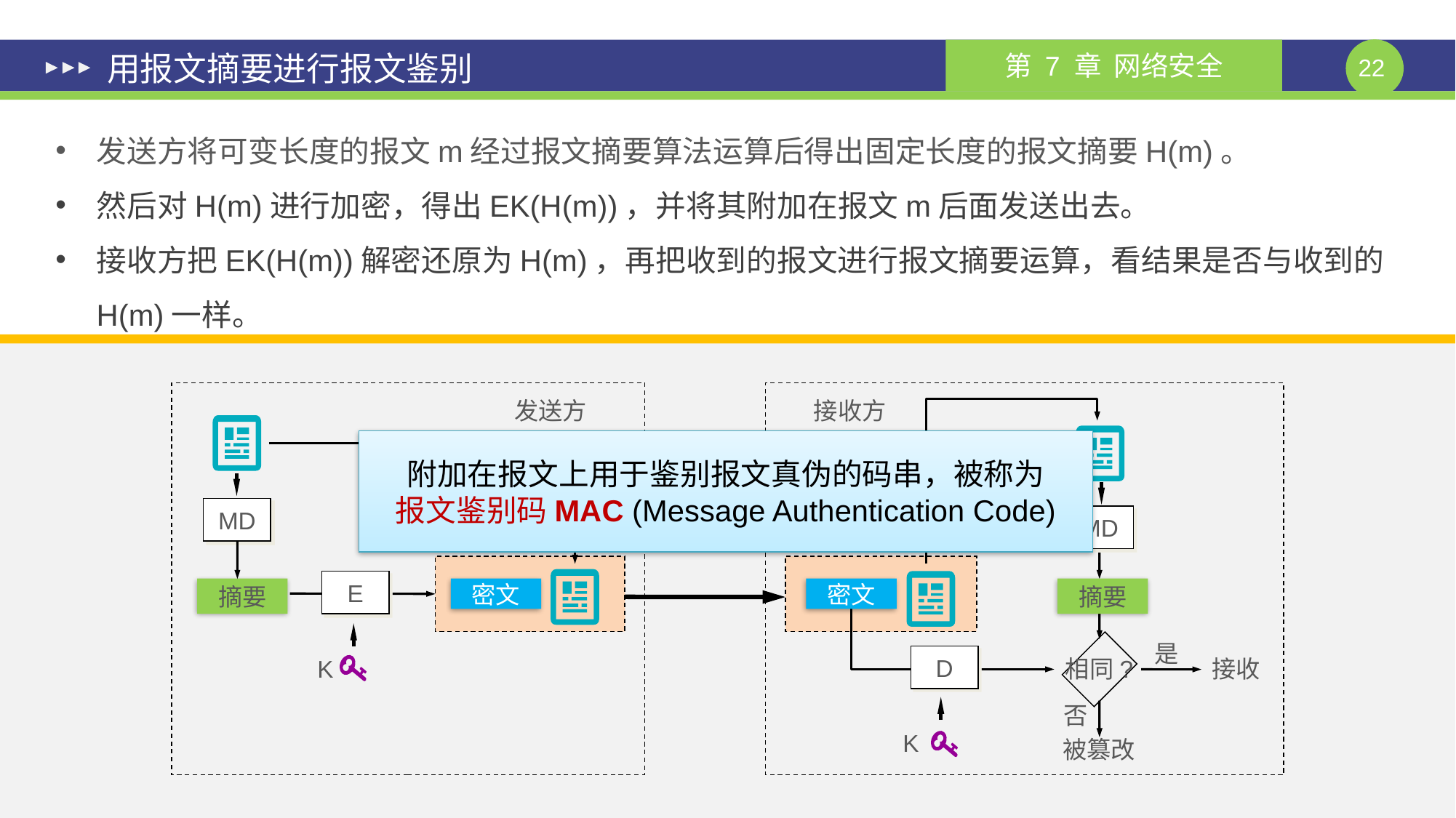

# 用报文摘要进行报文鉴别
发送方将可变长度的报文m经过报文摘要算法运算后得出固定长度的报文摘要H(m)。
然后对H(m)进行加密，得出EK(H(m))，并将其附加在报文m后面发送出去。
接收方把EK(H(m))解密还原为H(m)，再把收到的报文进行报文摘要运算，看结果是否与收到的H(m)一样。

发送方
接收方

附加在报文上用于鉴别报文真伪的码串，被称为
报文鉴别码MAC (Message Authentication Code)

MD
MD

E

摘要
密文
密文
摘要

是
D

相同?
K
接收

否

K

被篡改